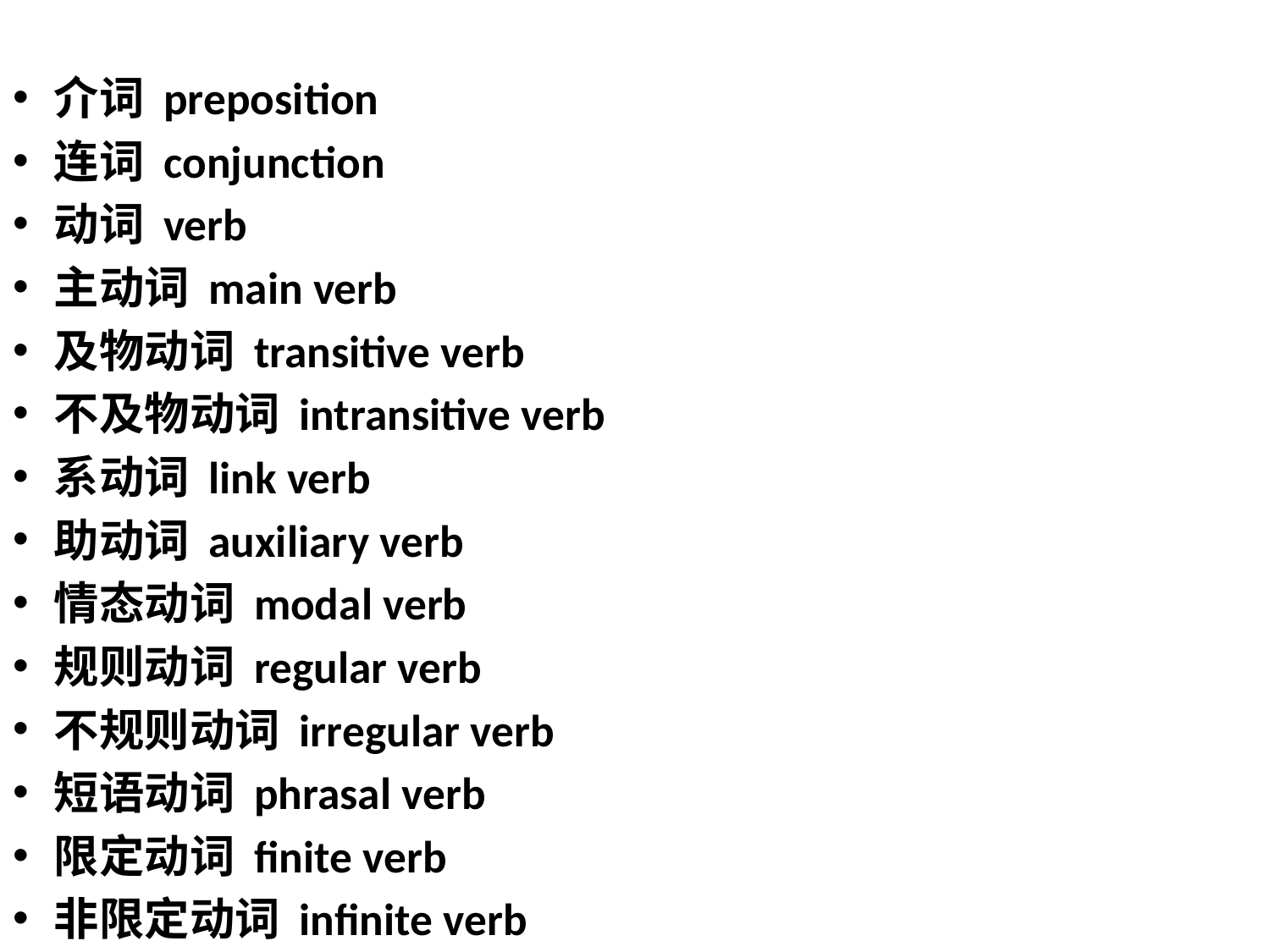

介词 preposition
连词 conjunction
动词 verb
主动词 main verb
及物动词 transitive verb
不及物动词 intransitive verb
系动词 link verb
助动词 auxiliary verb
情态动词 modal verb
规则动词 regular verb
不规则动词 irregular verb
短语动词 phrasal verb
限定动词 finite verb
非限定动词 infinite verb